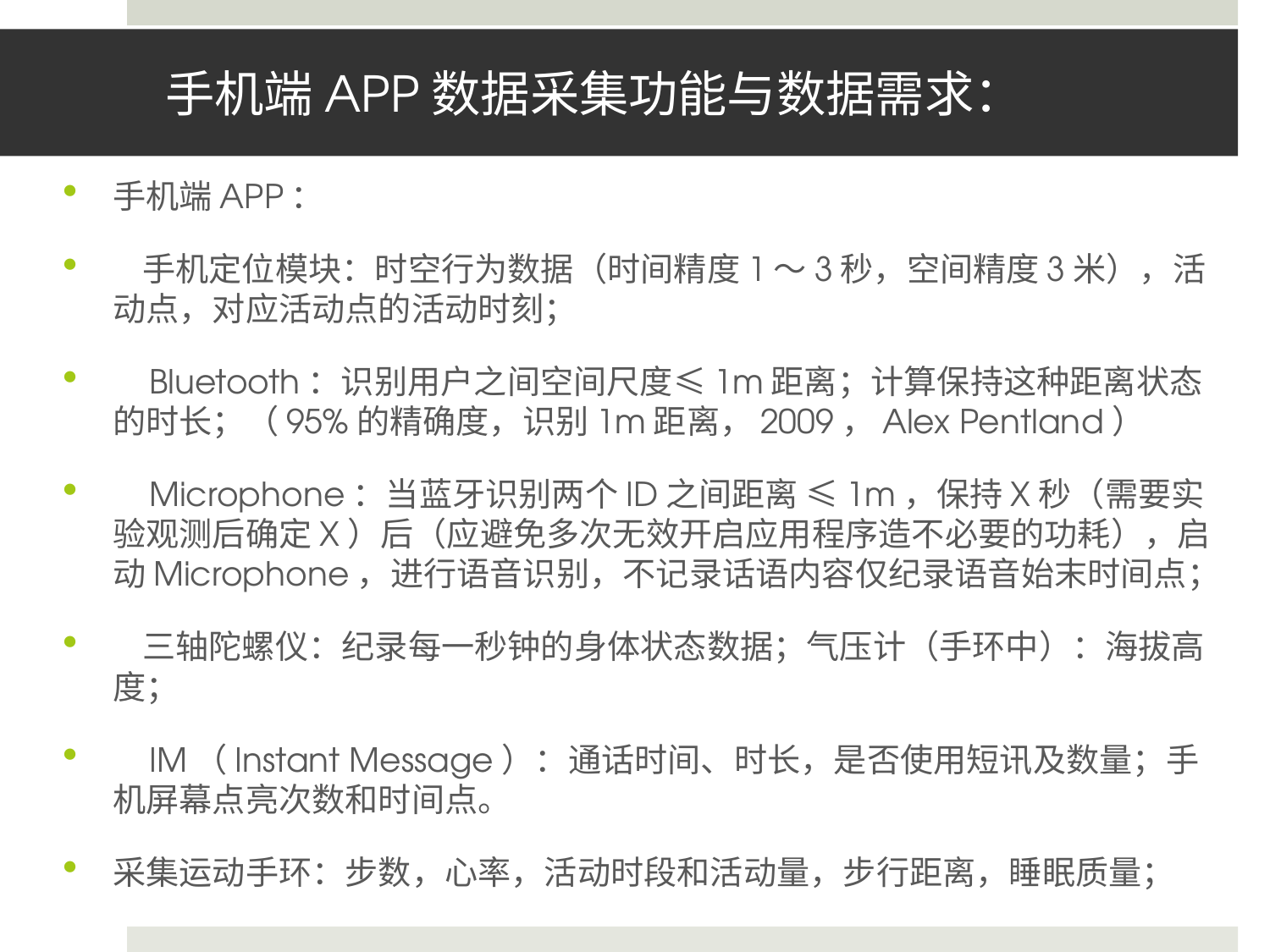

# 手机端APP数据采集功能与数据需求：
手机端APP：
   手机定位模块：时空行为数据（时间精度1～3秒，空间精度3米），活动点，对应活动点的活动时刻；
    Bluetooth：识别用户之间空间尺度≤1m距离；计算保持这种距离状态的时长；（95%的精确度，识别1m距离，2009，Alex Pentland）
    Microphone：当蓝牙识别两个ID之间距离 ≤1m，保持Χ秒（需要实验观测后确定Χ）后（应避免多次无效开启应用程序造不必要的功耗），启动Microphone，进行语音识别，不记录话语内容仅纪录语音始末时间点；
   三轴陀螺仪：纪录每一秒钟的身体状态数据；气压计（手环中）：海拔高度；
    IM（Instant Message）：通话时间、时长，是否使用短讯及数量；手机屏幕点亮次数和时间点。
采集运动手环：步数，心率，活动时段和活动量，步行距离，睡眠质量；